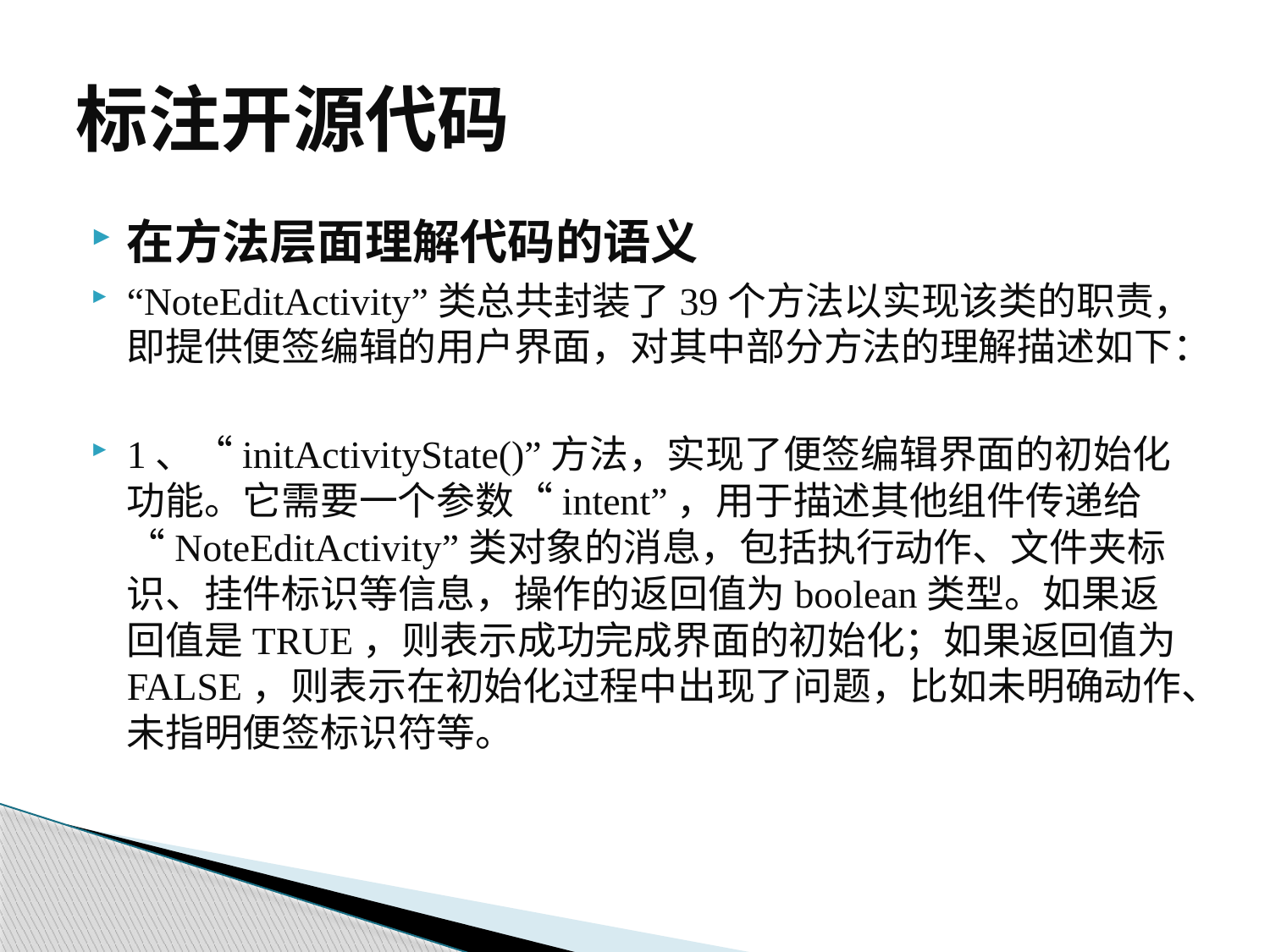

# 标注开源代码
在方法层面理解代码的语义
“NoteEditActivity”类总共封装了39个方法以实现该类的职责，即提供便签编辑的用户界面，对其中部分方法的理解描述如下：

1、“initActivityState()”方法，实现了便签编辑界面的初始化功能。它需要一个参数“intent”，用于描述其他组件传递给“NoteEditActivity”类对象的消息，包括执行动作、文件夹标识、挂件标识等信息，操作的返回值为boolean类型。如果返回值是TRUE，则表示成功完成界面的初始化；如果返回值为FALSE，则表示在初始化过程中出现了问题，比如未明确动作、未指明便签标识符等。